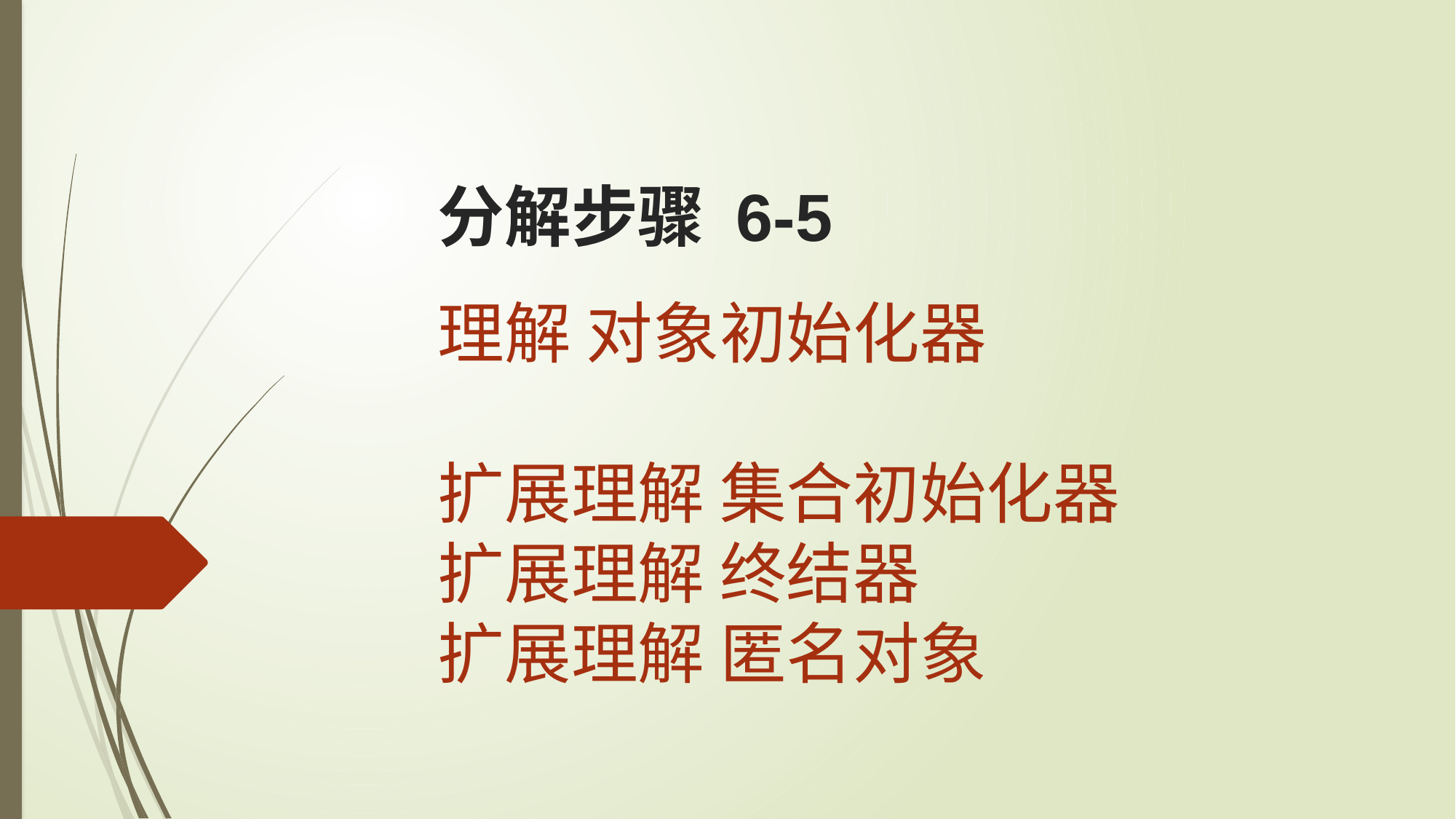

分解步骤 6-5

理解 对象初始化器

扩展理解 集合初始化器
扩展理解 终结器
扩展理解 匿名对象